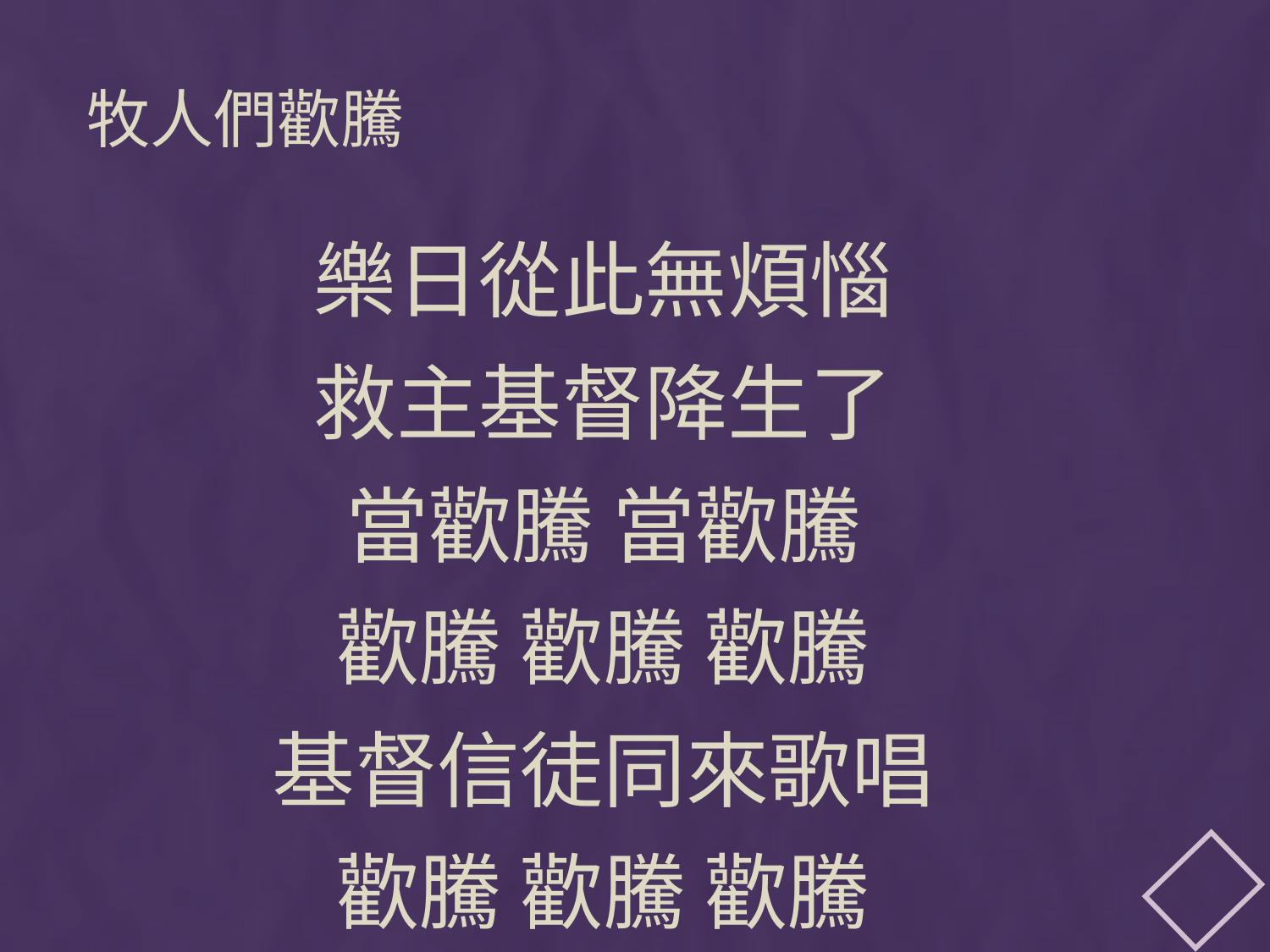

# 牧人們歡騰
樂日從此無煩惱
救主基督降生了
當歡騰 當歡騰
歡騰 歡騰 歡騰
基督信徒同來歌唱
歡騰 歡騰 歡騰